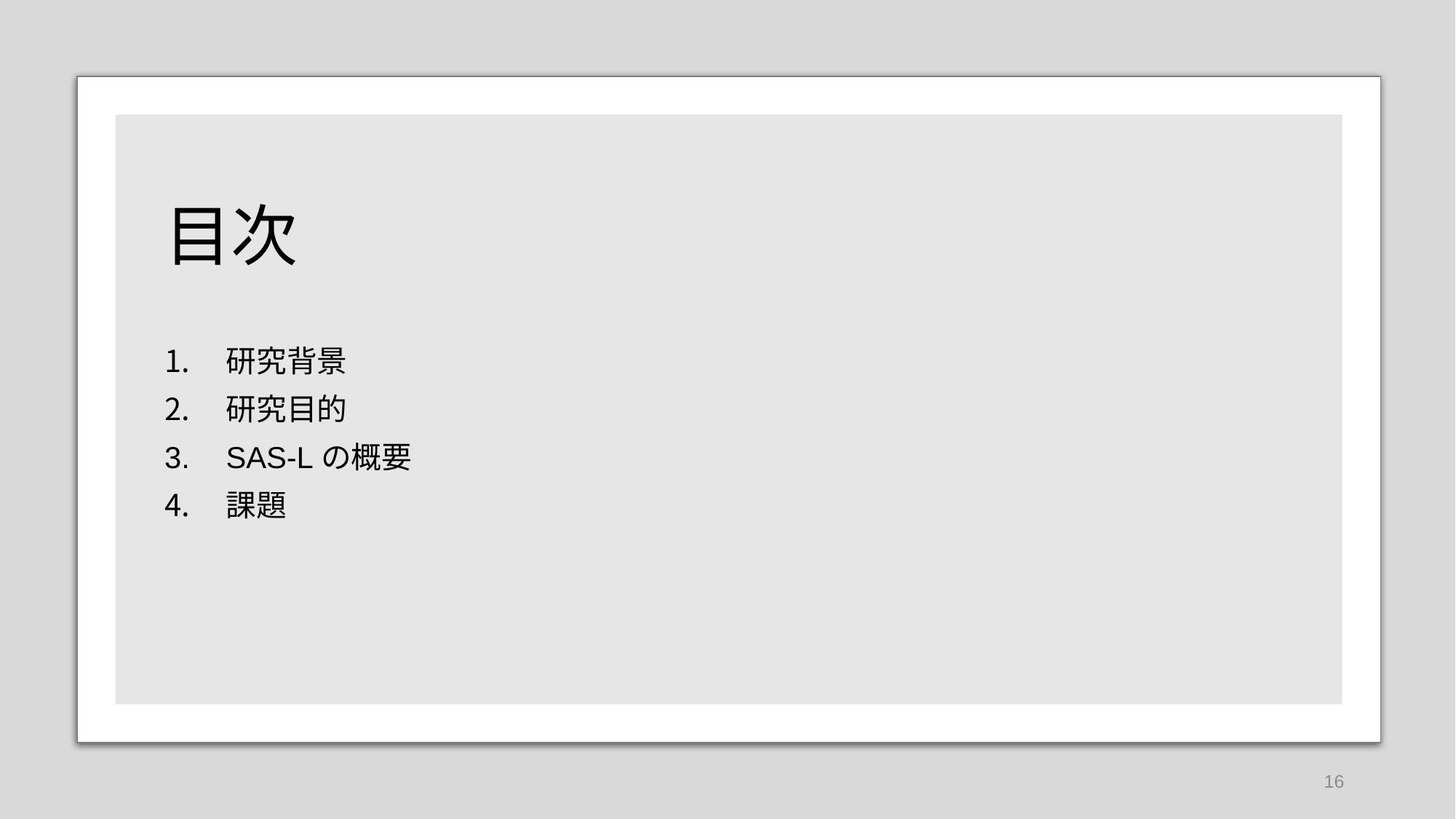

# 目次
研究背景
研究目的
SAS-Lの概要
課題
16